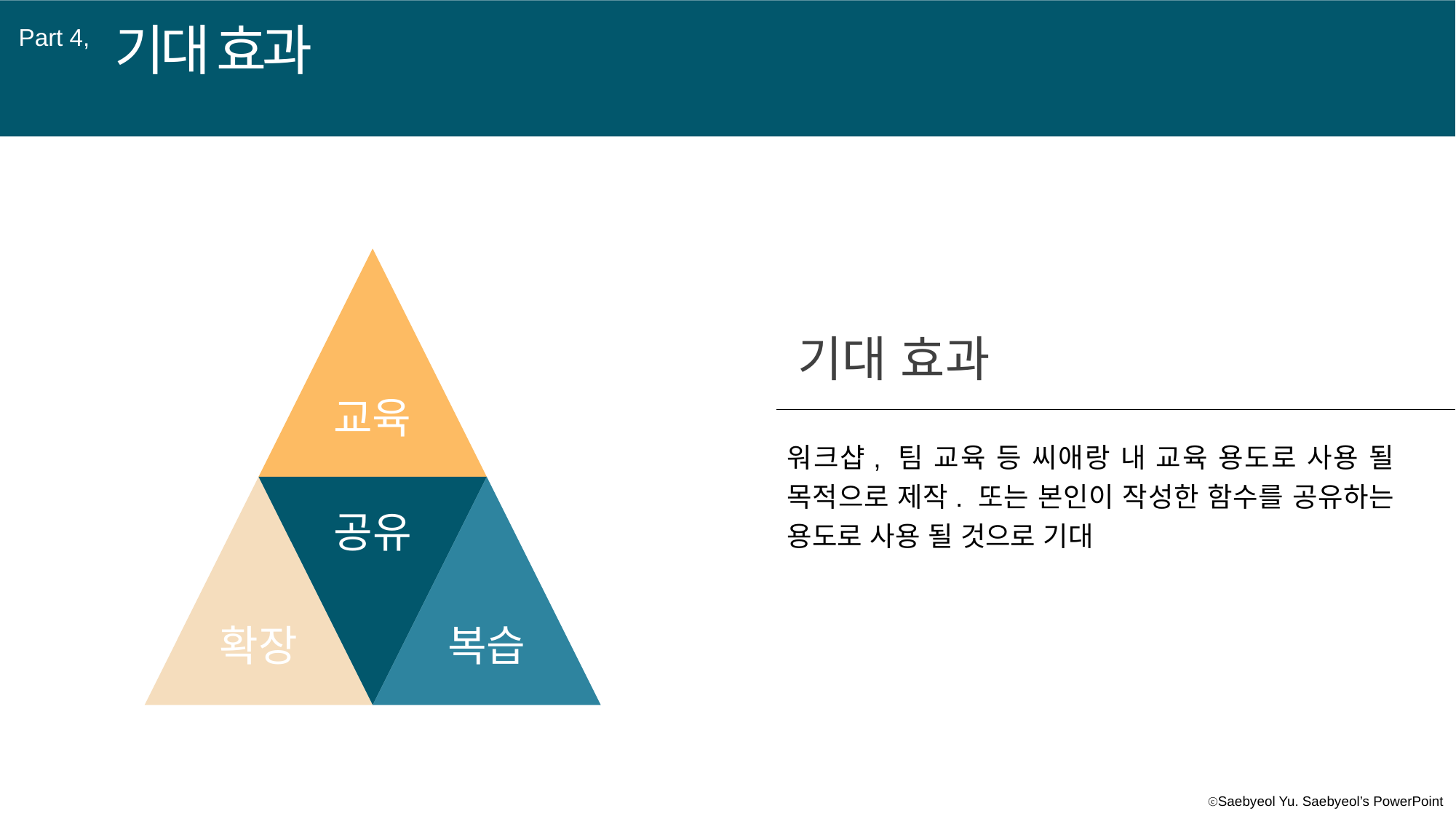

기대 효과
Part 4,
교육
확장
공유
복습
기대 효과
워크샵, 팀 교육 등 씨애랑 내 교육 용도로 사용 될 목적으로 제작. 또는 본인이 작성한 함수를 공유하는 용도로 사용 될 것으로 기대